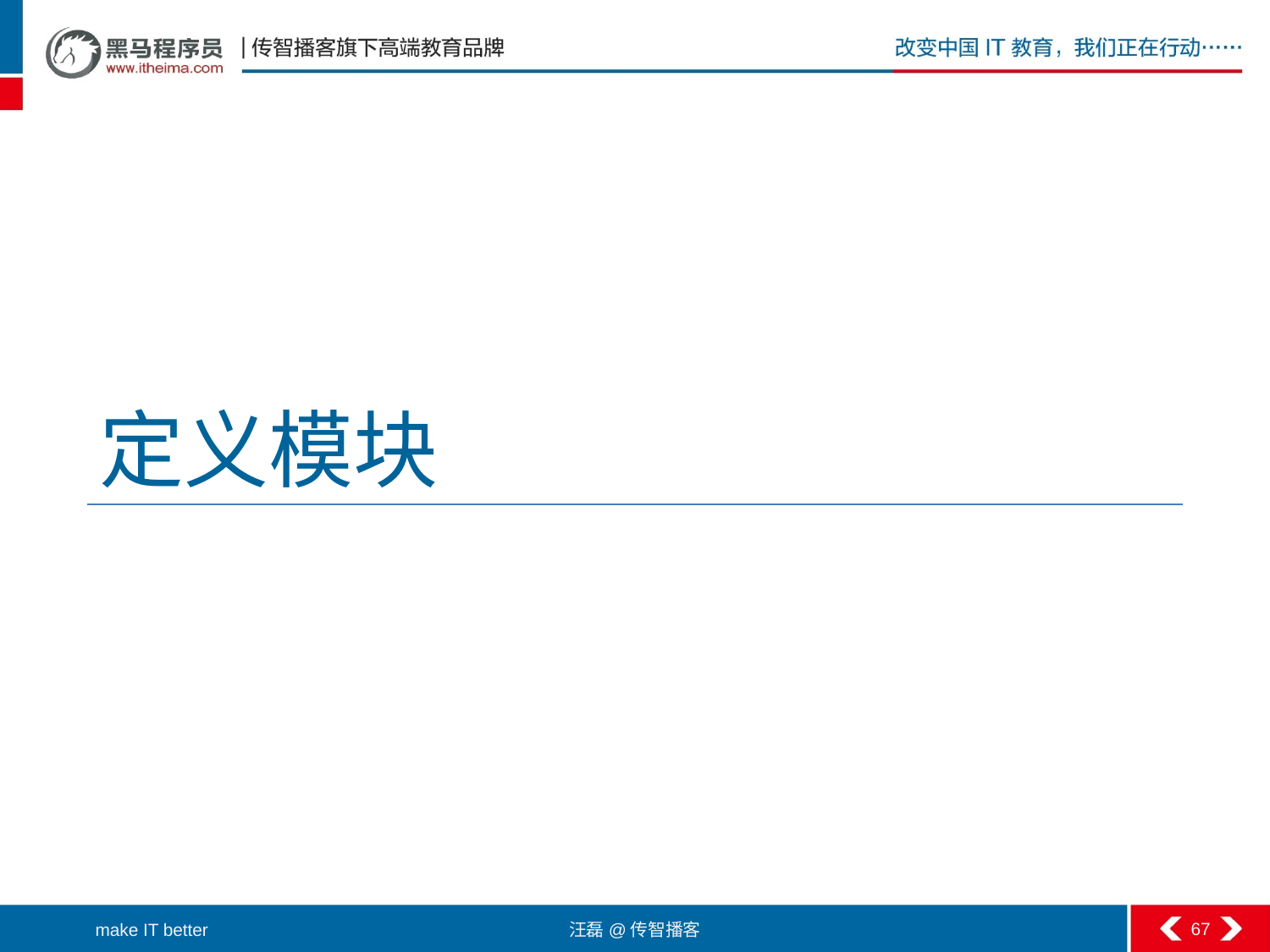

# 定义模块

67
汪磊@传智播客
make IT better